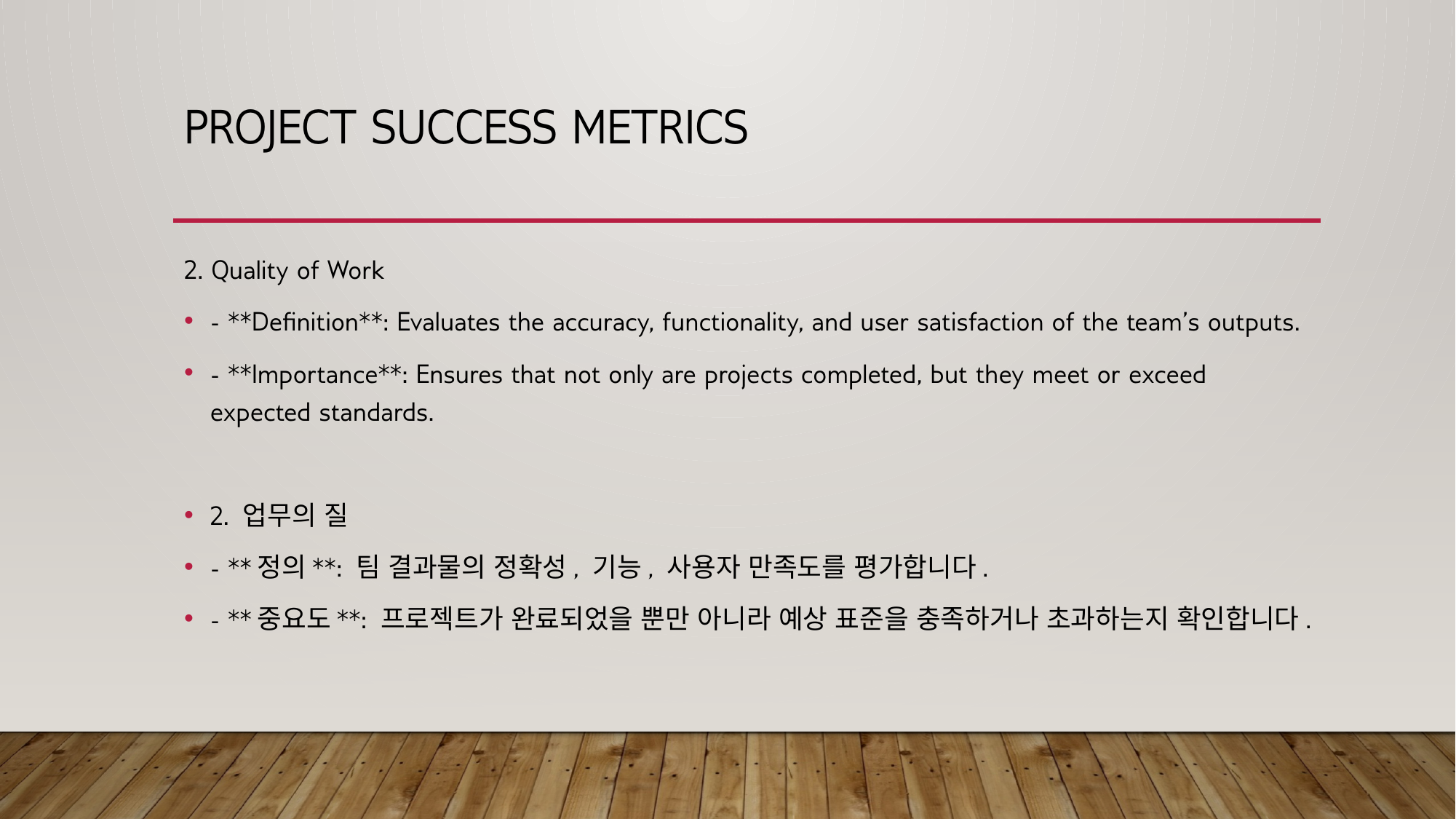

# Project Success Metrics
2. Quality of Work
- **Definition**: Evaluates the accuracy, functionality, and user satisfaction of the team’s outputs.
- **Importance**: Ensures that not only are projects completed, but they meet or exceed expected standards.

2. 업무의 질
- **정의**: 팀 결과물의 정확성, 기능, 사용자 만족도를 평가합니다.
- **중요도**: 프로젝트가 완료되었을 뿐만 아니라 예상 표준을 충족하거나 초과하는지 확인합니다.